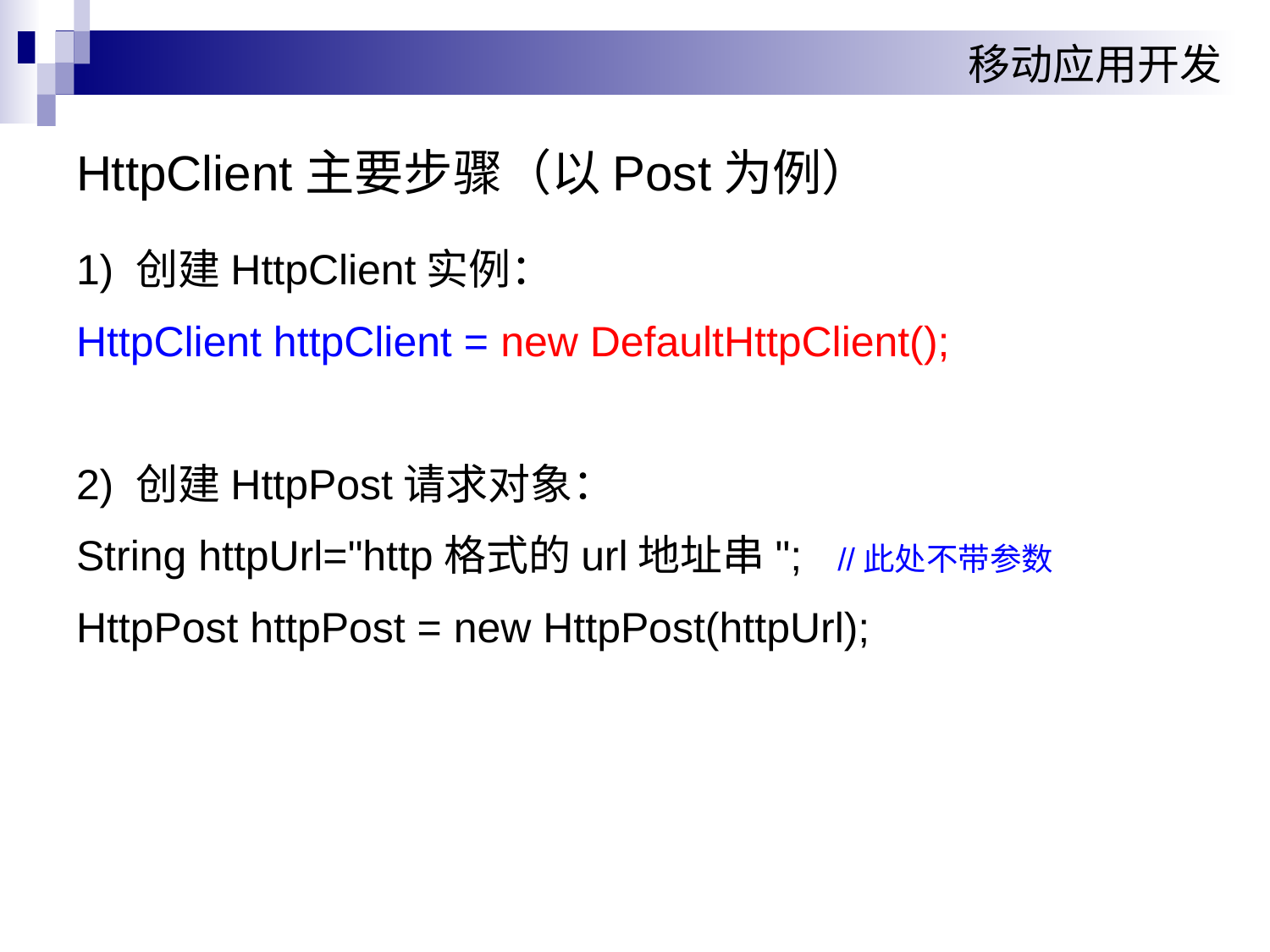

# HttpClient主要步骤（以Post为例）
1) 创建HttpClient实例：
HttpClient httpClient = new DefaultHttpClient();

2) 创建HttpPost请求对象：
String httpUrl="http格式的url地址串";   //此处不带参数
HttpPost httpPost = new HttpPost(httpUrl);